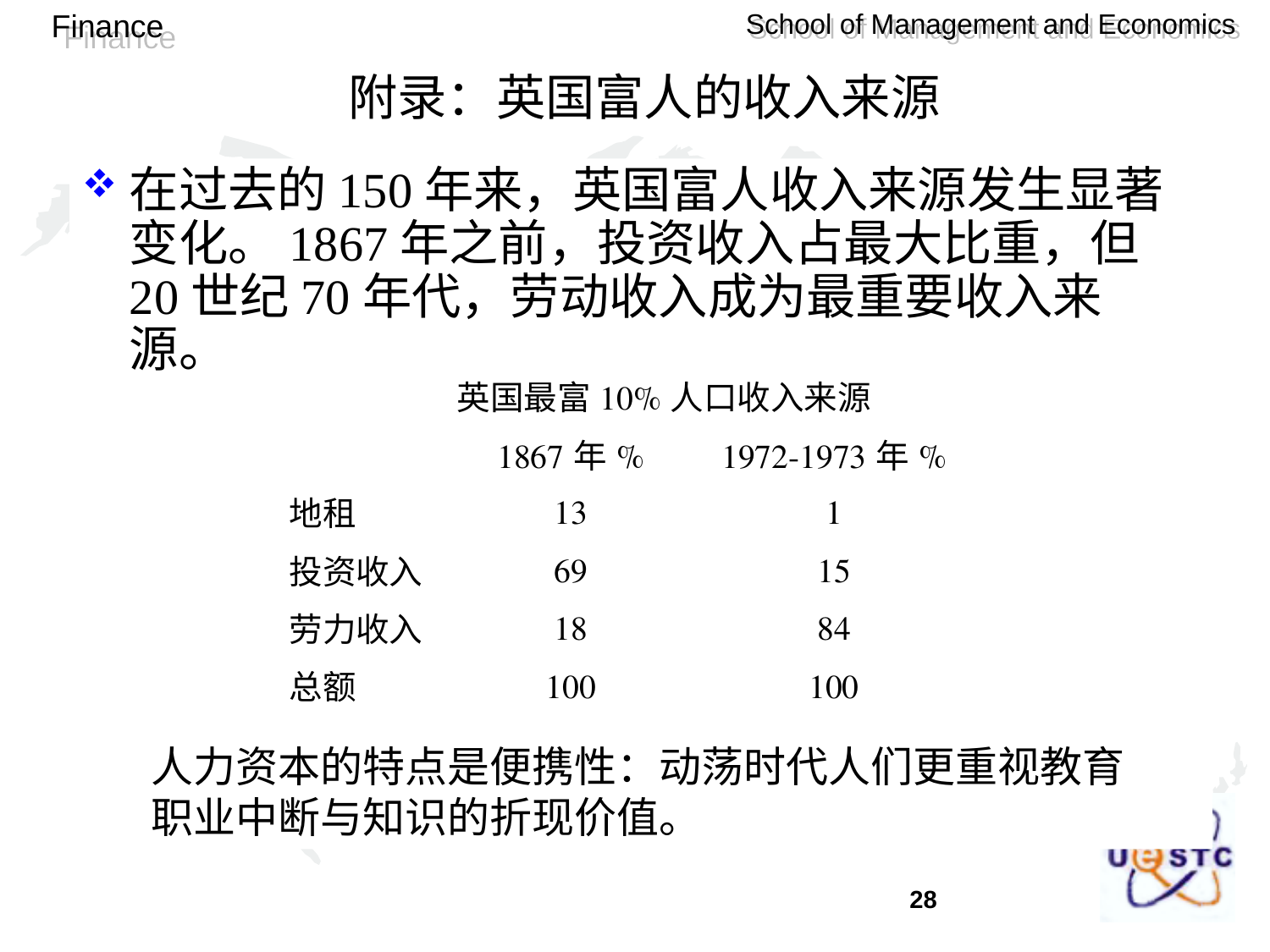

# 附录：英国富人的收入来源
在过去的150年来，英国富人收入来源发生显著变化。1867年之前，投资收入占最大比重，但20世纪70年代，劳动收入成为最重要收入来源。
|  | 英国最富10%人口收入来源 |  |
| --- | --- | --- |
|  | 1867年% | 1972-1973年% |
| 地租 | 13 | 1 |
| 投资收入 | 69 | 15 |
| 劳力收入 | 18 | 84 |
| 总额 | 100 | 100 |
人力资本的特点是便携性：动荡时代人们更重视教育
职业中断与知识的折现价值。